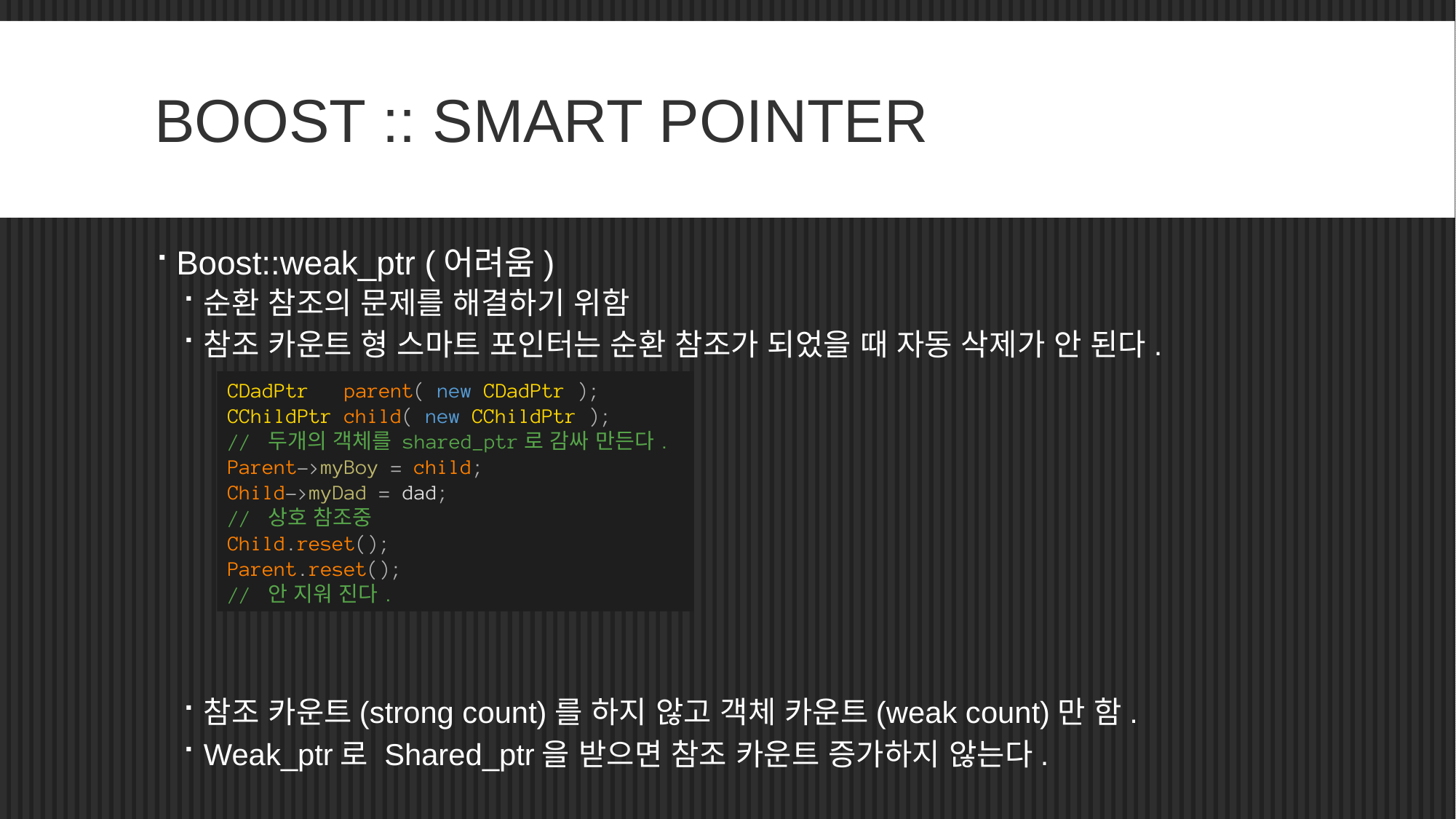

# BOOST :: SMART POINTER
Boost::weak_ptr (어려움)
순환 참조의 문제를 해결하기 위함
참조 카운트 형 스마트 포인터는 순환 참조가 되었을 때 자동 삭제가 안 된다.

참조 카운트(strong count)를 하지 않고 객체 카운트(weak count)만 함.
Weak_ptr로 Shared_ptr을 받으면 참조 카운트 증가하지 않는다.
CDadPtr   parent( new CDadPtr );
CChildPtr child( new CChildPtr );
// 두개의 객체를 shared_ptr로 감싸 만든다.
Parent->myBoy = child;
Child->myDad = dad;
// 상호 참조중
Child.reset();
Parent.reset();
// 안 지워 진다.